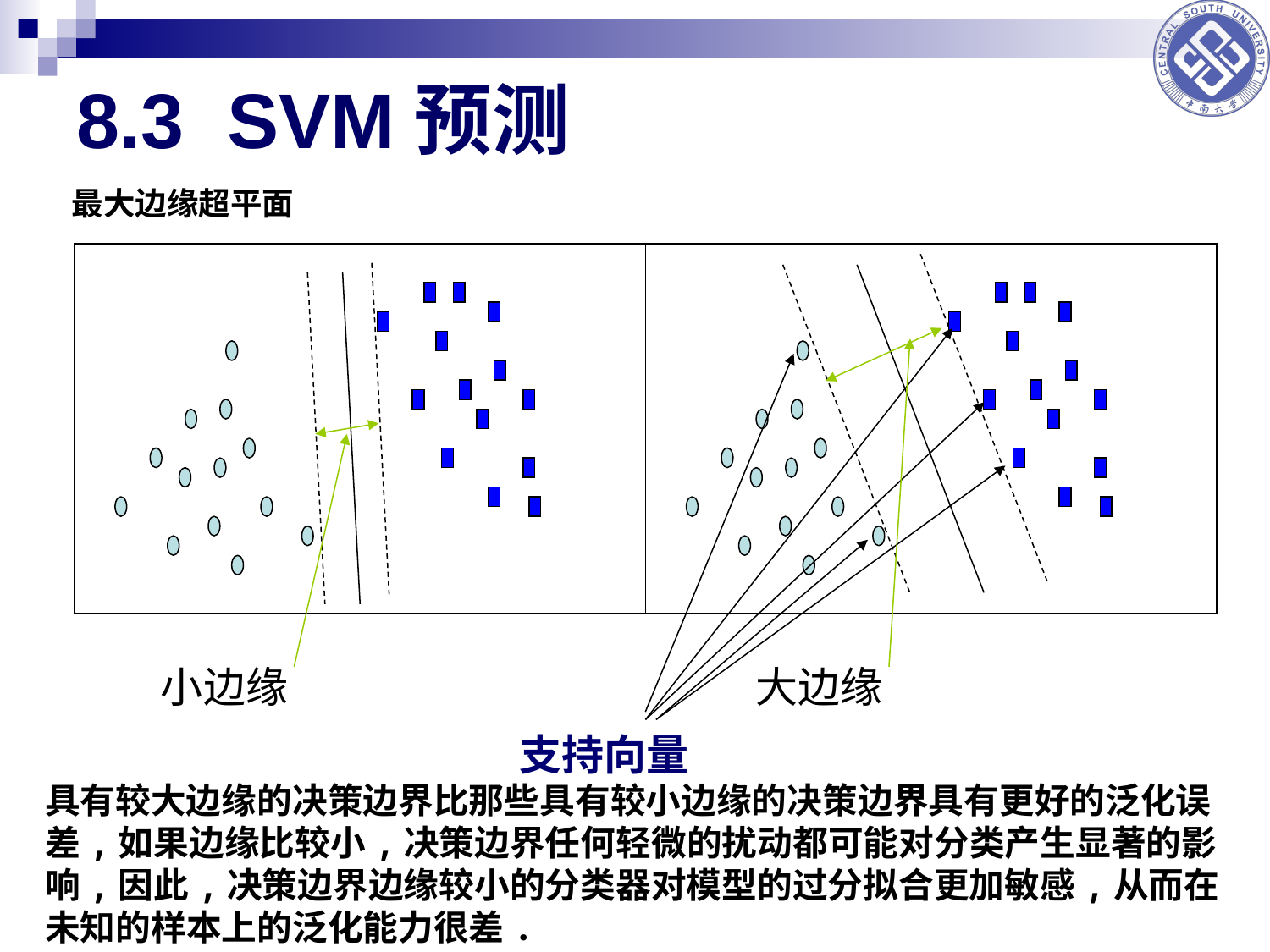

# 8.3  SVM预测
最大边缘超平面

大边缘

小边缘

支持向量
具有较大边缘的决策边界比那些具有较小边缘的决策边界具有更好的泛化误差,如果边缘比较小,决策边界任何轻微的扰动都可能对分类产生显著的影响,因此,决策边界边缘较小的分类器对模型的过分拟合更加敏感,从而在未知的样本上的泛化能力很差.